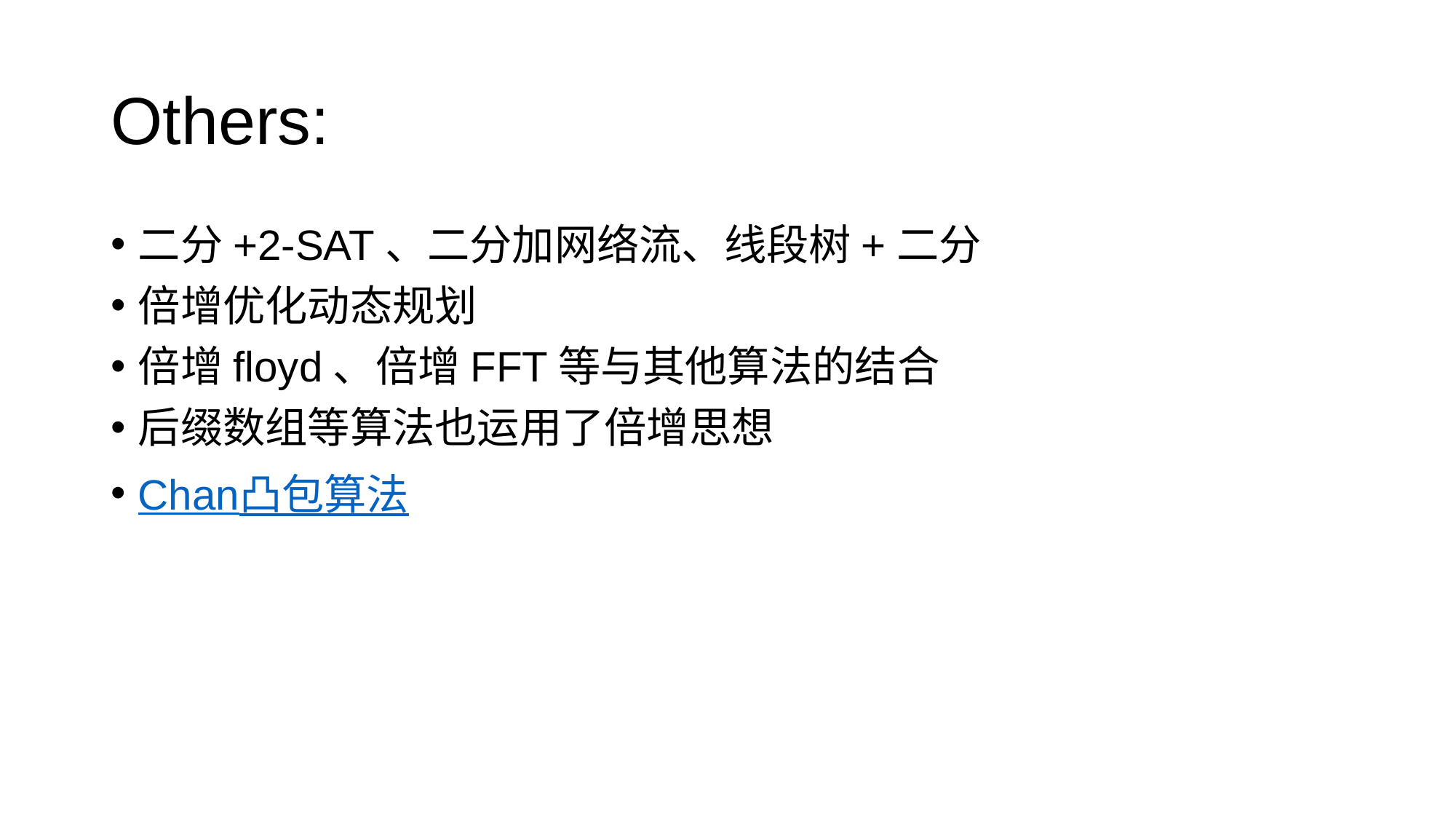

# Others:
二分+2-SAT、二分加网络流、线段树+二分
倍增优化动态规划
倍增floyd、倍增FFT等与其他算法的结合
后缀数组等算法也运用了倍增思想
Chan凸包算法